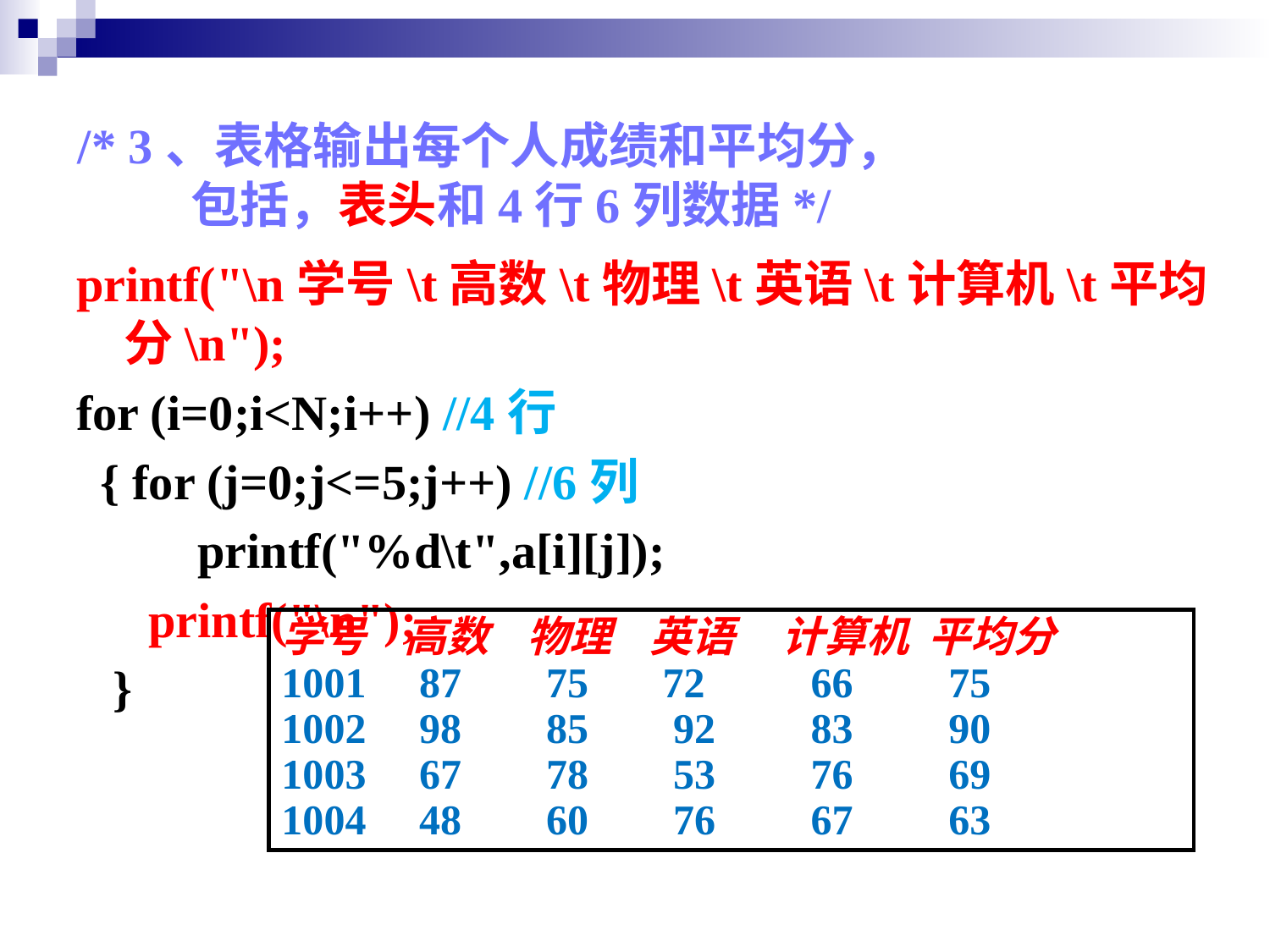

/* 3、表格输出每个人成绩和平均分，
         包括，表头和4行6列数据*/
printf("\n学号\t高数\t物理\t英语\t计算机\t平均分\n");
for (i=0;i<N;i++) //4行
  { for (j=0;j<=5;j++) //6列
	      printf("%d\t",a[i][j]);
	  printf("\n");
   }

学号    高数    物理    英语     计算机  平均分
1001     87        75       72          66         75
1002     98        85        92         83         90
1003     67        78        53         76         69
1004     48        60        76         67         63